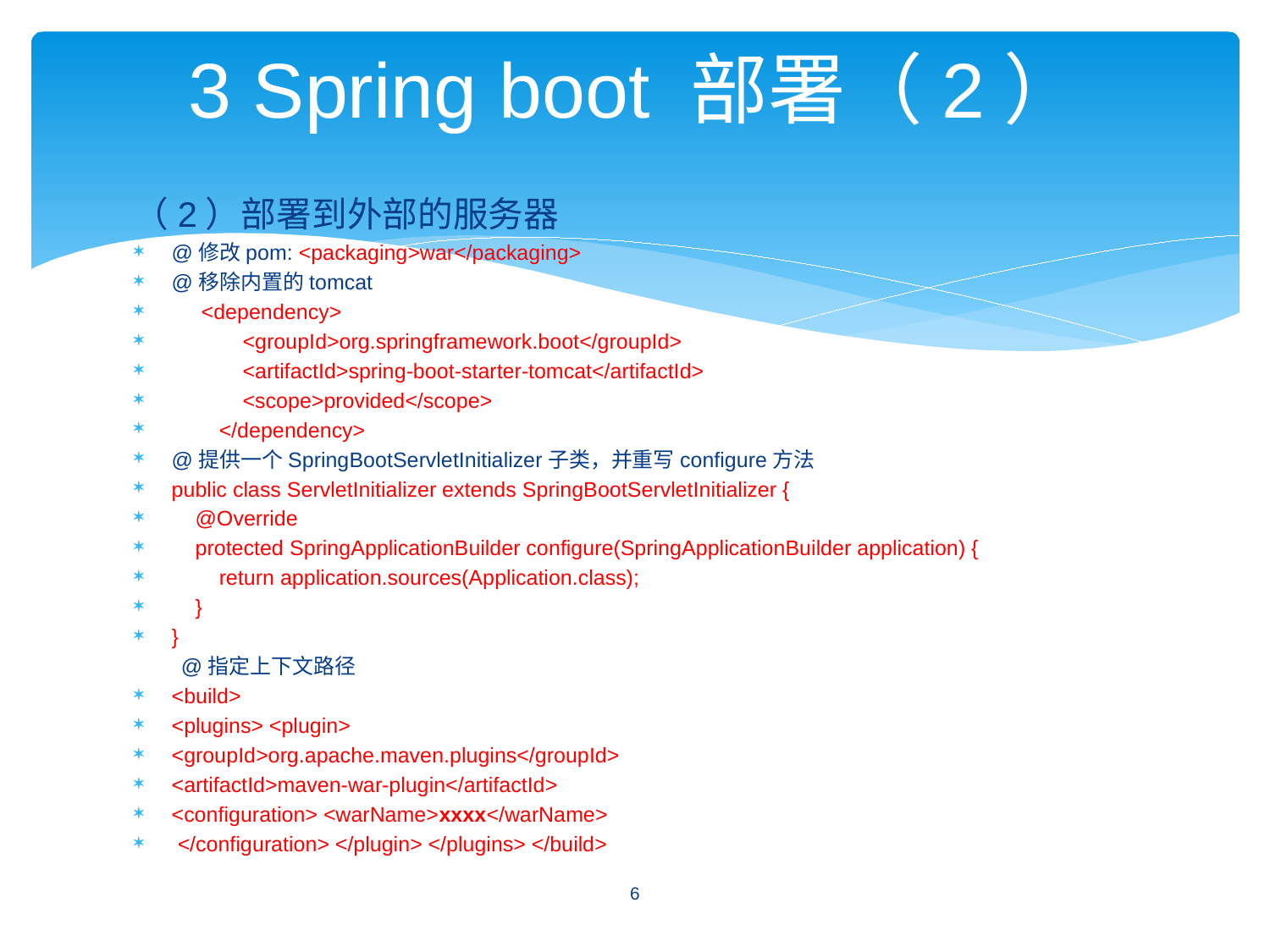

# 3 Spring boot 部署（2）
（2）部署到外部的服务器
@修改pom: <packaging>war</packaging>
@移除内置的tomcat
     <dependency>
            <groupId>org.springframework.boot</groupId>
            <artifactId>spring-boot-starter-tomcat</artifactId>
            <scope>provided</scope>
        </dependency>
@提供一个SpringBootServletInitializer子类，并重写configure方法
public class ServletInitializer extends SpringBootServletInitializer {
    @Override
    protected SpringApplicationBuilder configure(SpringApplicationBuilder application) {
        return application.sources(Application.class);
    }
}
        @指定上下文路径
<build>
<plugins> <plugin>
<groupId>org.apache.maven.plugins</groupId>
<artifactId>maven-war-plugin</artifactId>
<configuration> <warName>xxxx</warName>
 </configuration> </plugin> </plugins> </build>

6